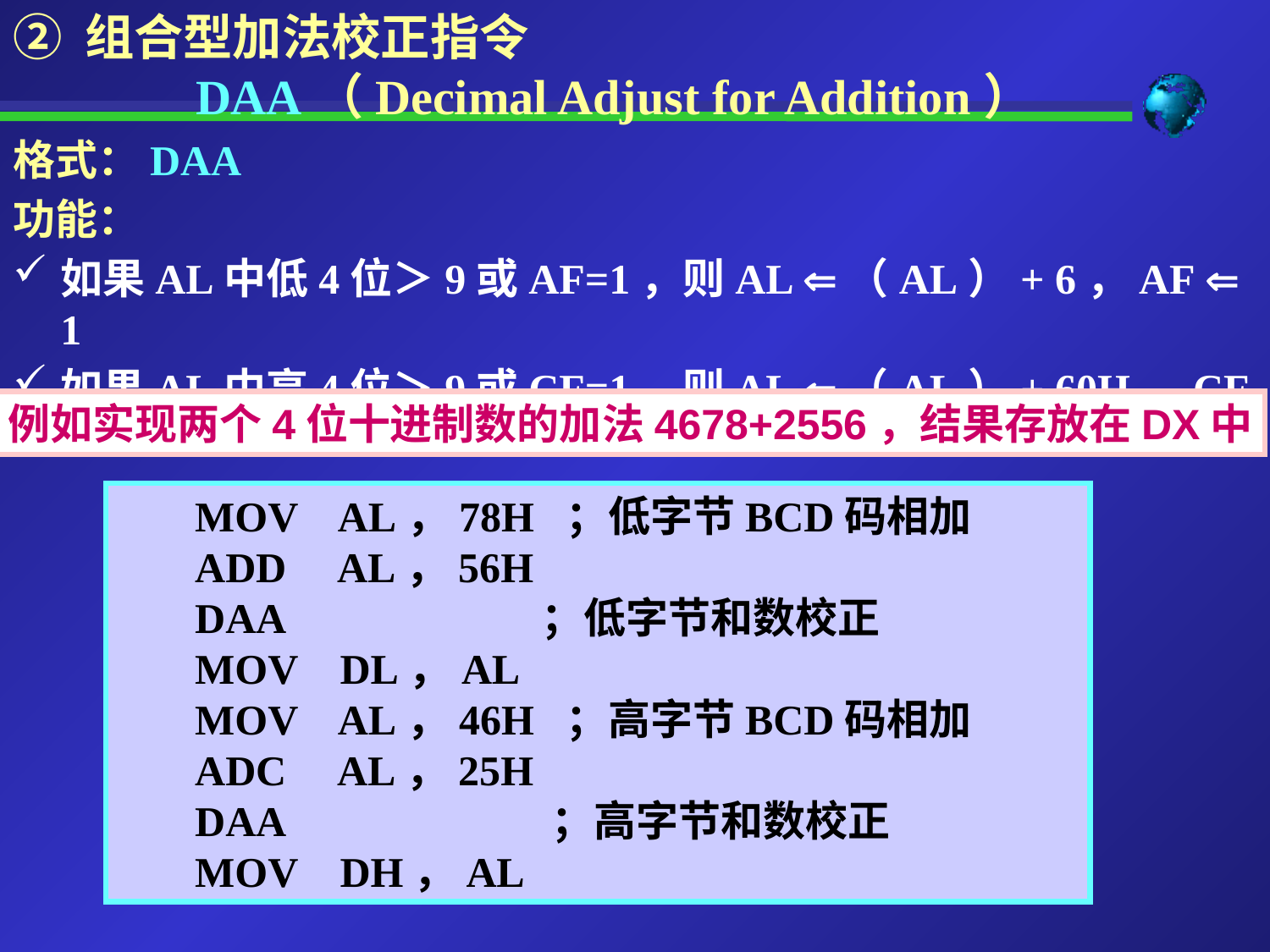

② 组合型加法校正指令
           DAA（Decimal Adjust for Addition）
格式：DAA
功能：
如果AL中低4位＞9或AF=1，则AL ⇐（AL）+ 6，AF ⇐ 1
如果AL中高4位＞9或CF=1，则AL ⇐（AL）+ 60H，CF ⇐ 1
例如实现两个4位十进制数的加法4678+2556，结果存放在DX中
MOV    AL，78H  ；低字节BCD码相加
ADD     AL，56H
DAA		   ；低字节和数校正
MOV    DL，AL
MOV    AL，46H  ；高字节BCD码相加
ADC     AL，25H
DAA		    ；高字节和数校正
MOV    DH，AL
55